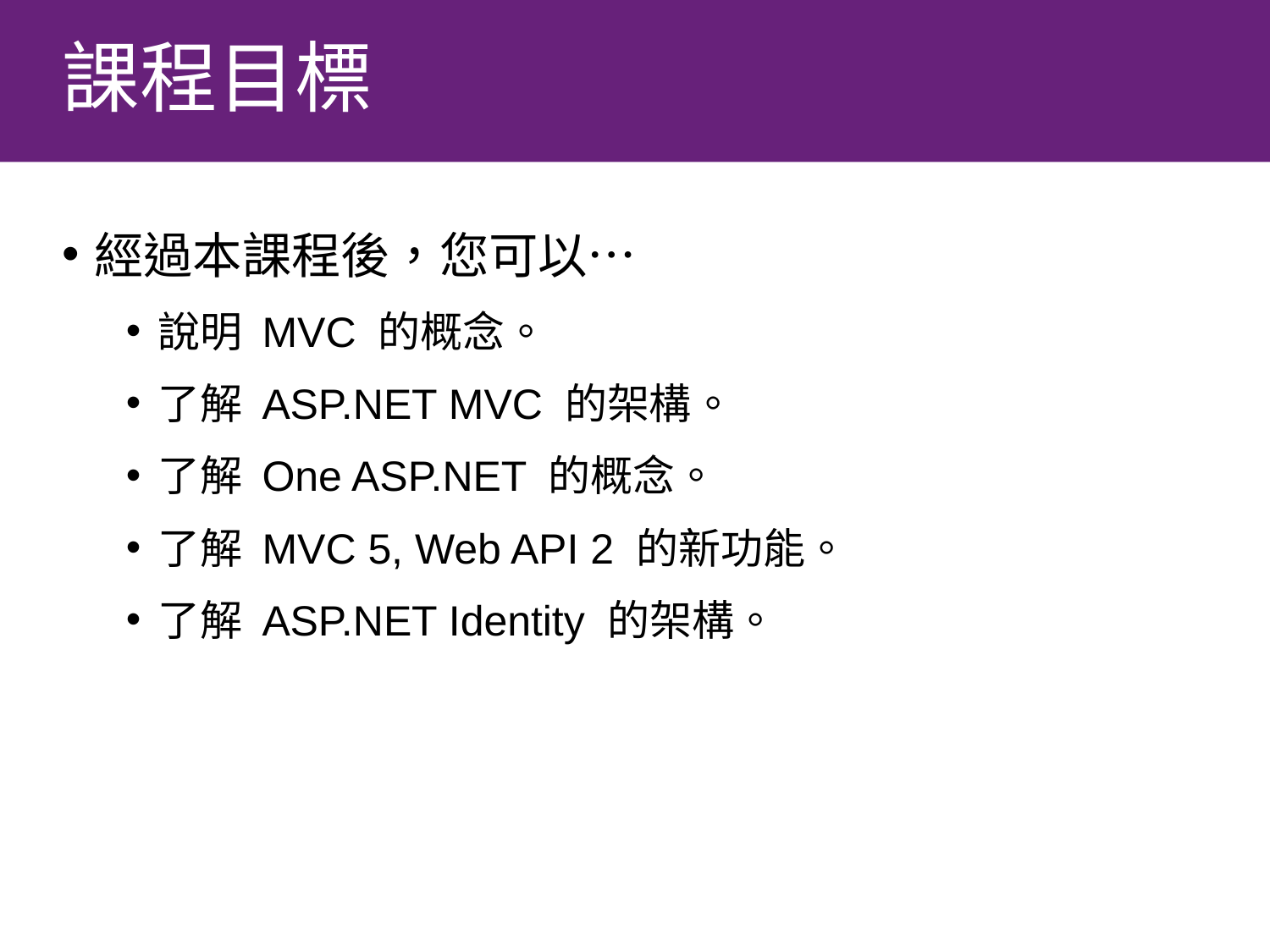

# 課程目標
經過本課程後，您可以…
說明 MVC 的概念。
了解 ASP.NET MVC 的架構。
了解 One ASP.NET 的概念。
了解 MVC 5, Web API 2 的新功能。
了解 ASP.NET Identity 的架構。